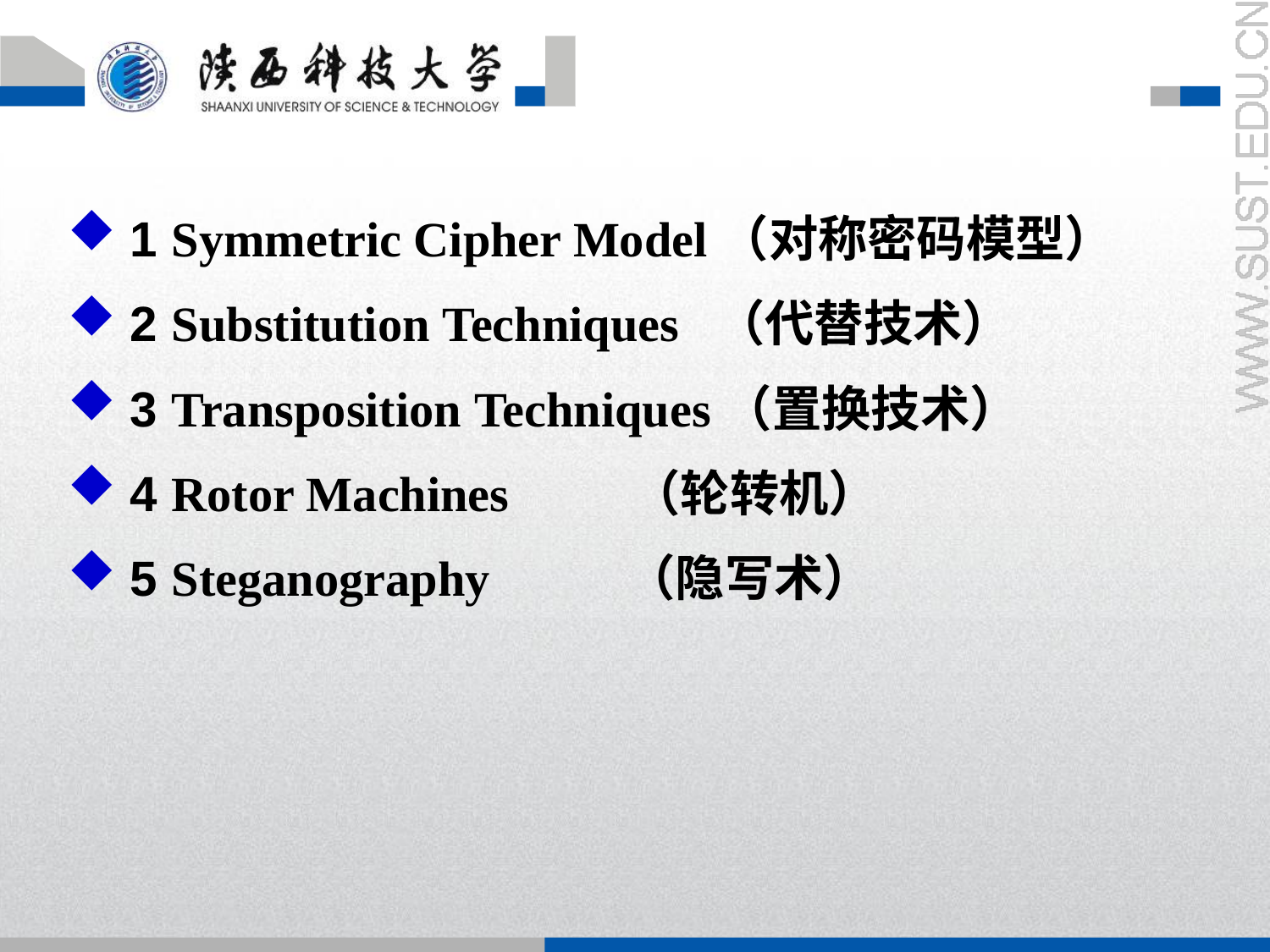

1 Symmetric Cipher Model（对称密码模型）
 2 Substitution Techniques  （代替技术）
 3 Transposition Techniques（置换技术）
 4 Rotor Machines        （轮转机）
 5 Steganography         （隐写术）